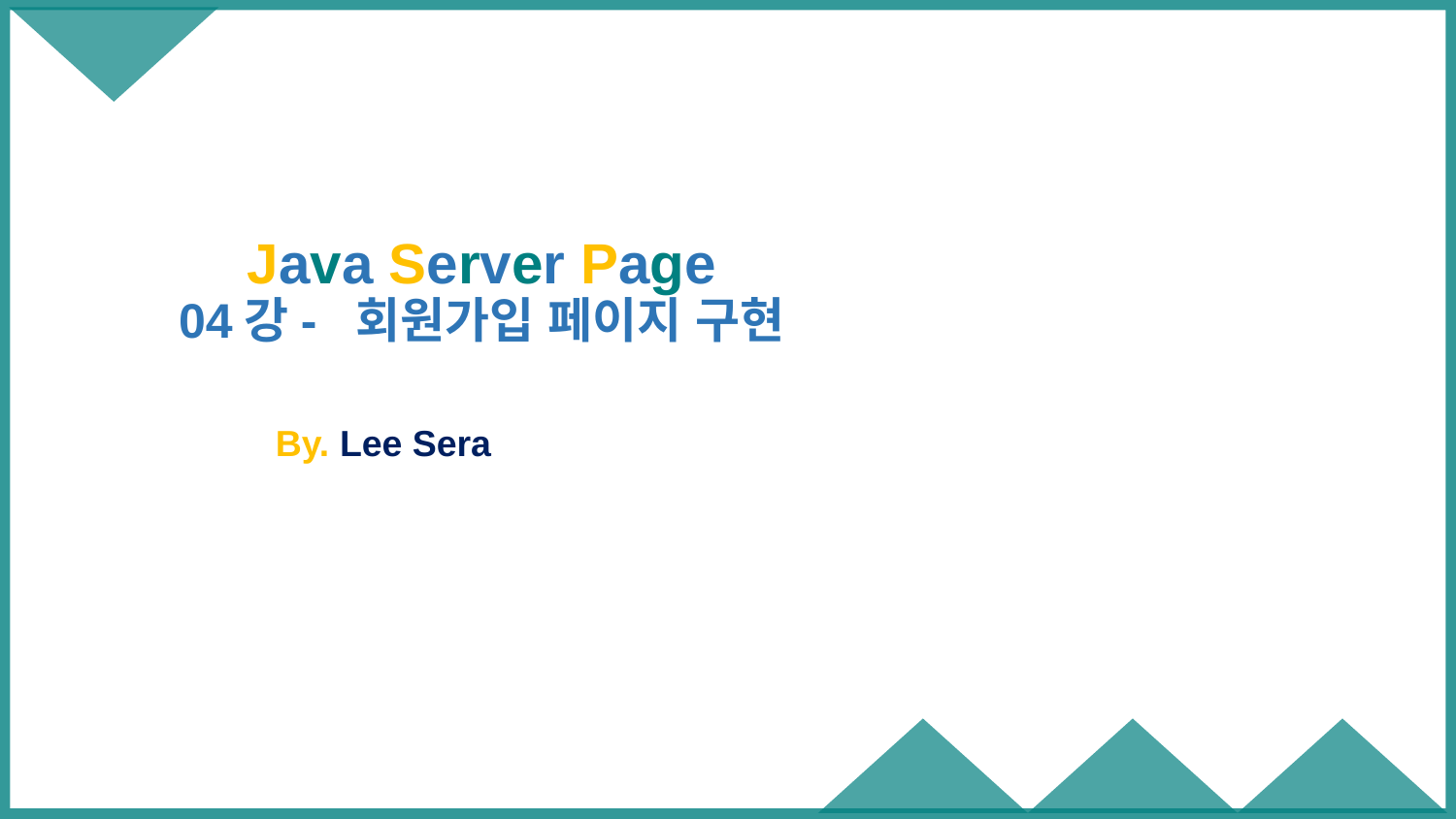

# Java Server Page 04강-  회원가입 페이지 구현
By. Lee Sera